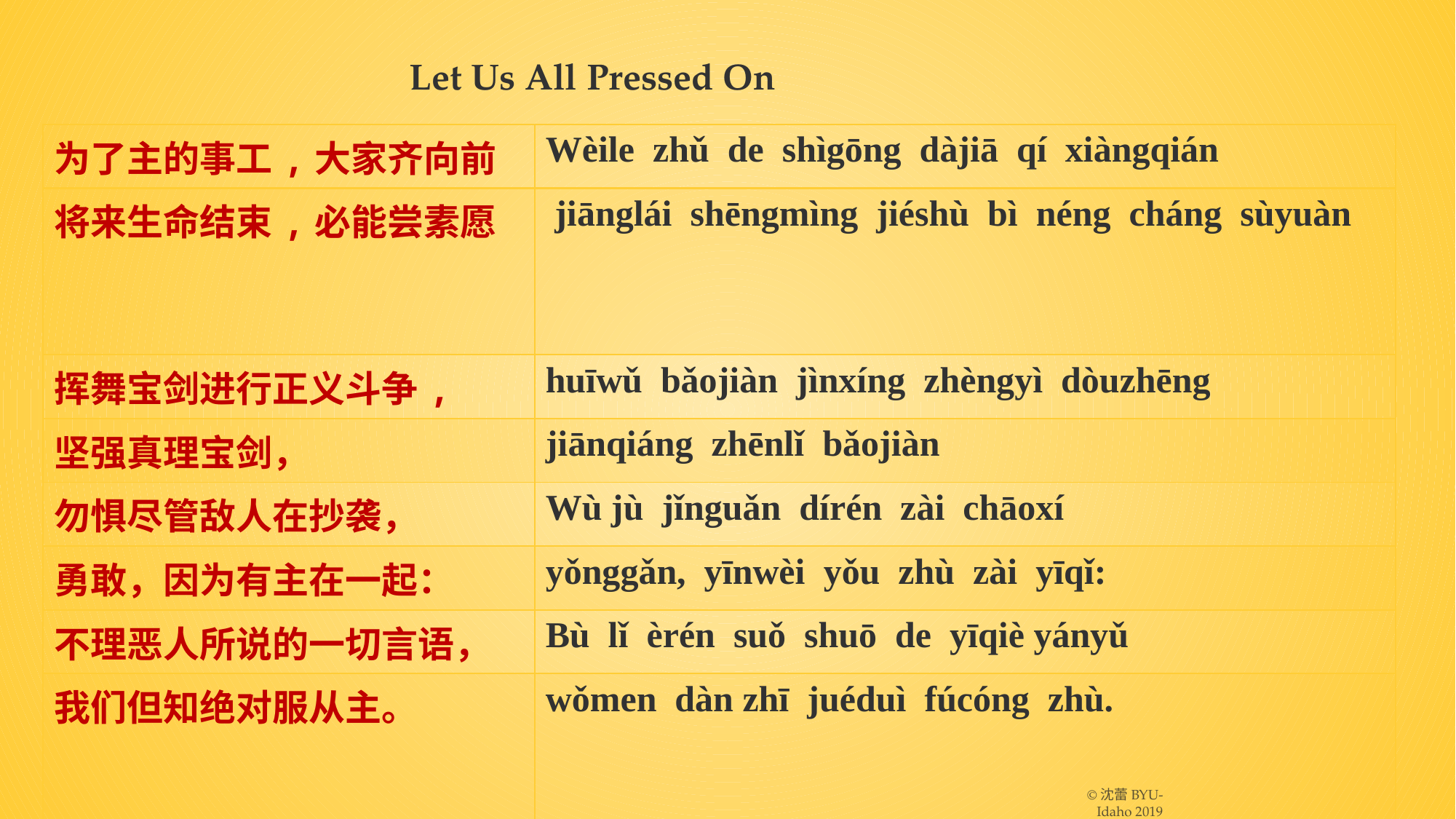

# Let Us All Pressed On
| 为了主的事工,大家齐向前 | Wèile  zhǔ  de  shìgōng  dàjiā  qí  xiàngqián |
| --- | --- |
| 将来生命结束,必能尝素愿 | jiānglái  shēngmìng  jiéshù  bì  néng  cháng  sùyuàn |
| 挥舞宝剑进行正义斗争, | huīwǔ  bǎojiàn  jìnxíng  zhèngyì  dòuzhēng |
| 坚强真理宝剑， | jiānqiáng  zhēnlǐ  bǎojiàn |
| 勿惧尽管敌人在抄袭， | Wù jù  jǐnguǎn  dírén  zài  chāoxí |
| 勇敢，因为有主在一起： | yǒnggǎn,  yīnwèi  yǒu  zhù  zài  yīqǐ: |
| 不理恶人所说的一切言语， | Bù  lǐ  èrén  suǒ  shuō  de  yīqiè yányǔ |
| 我们但知绝对服从主。 | wǒmen  dàn zhī  juéduì  fúcóng  zhù. |
©沈蕾BYU-Idaho 2019